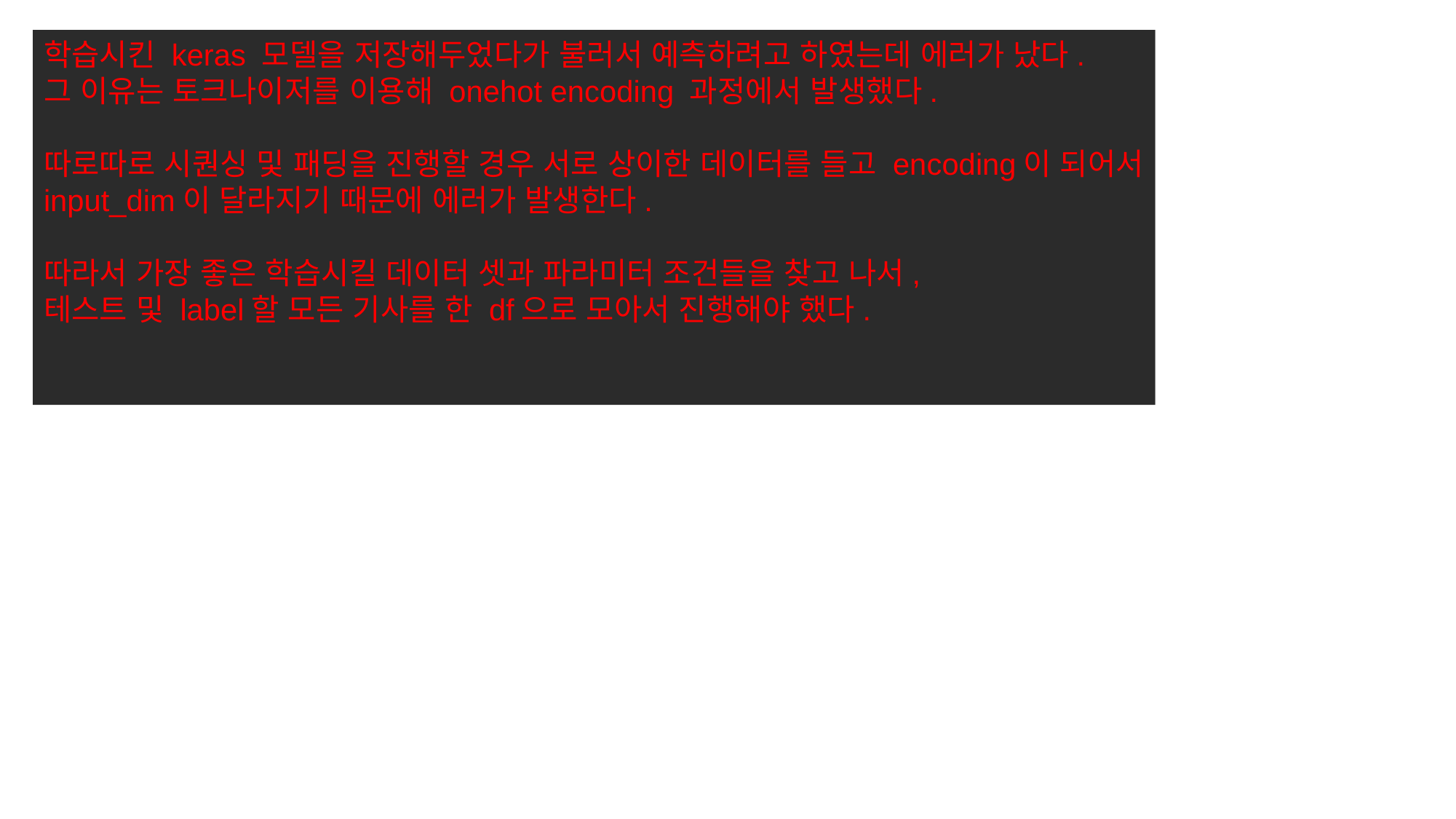

학습시킨 keras 모델을 저장해두었다가 불러서 예측하려고 하였는데 에러가 났다.
그 이유는 토크나이저를 이용해 onehot encoding 과정에서 발생했다.

따로따로 시퀀싱 및 패딩을 진행할 경우 서로 상이한 데이터를 들고 encoding이 되어서
input_dim이 달라지기 때문에 에러가 발생한다.

따라서 가장 좋은 학습시킬 데이터 셋과 파라미터 조건들을 찾고 나서,
테스트 및 label할 모든 기사를 한 df으로 모아서 진행해야 했다.